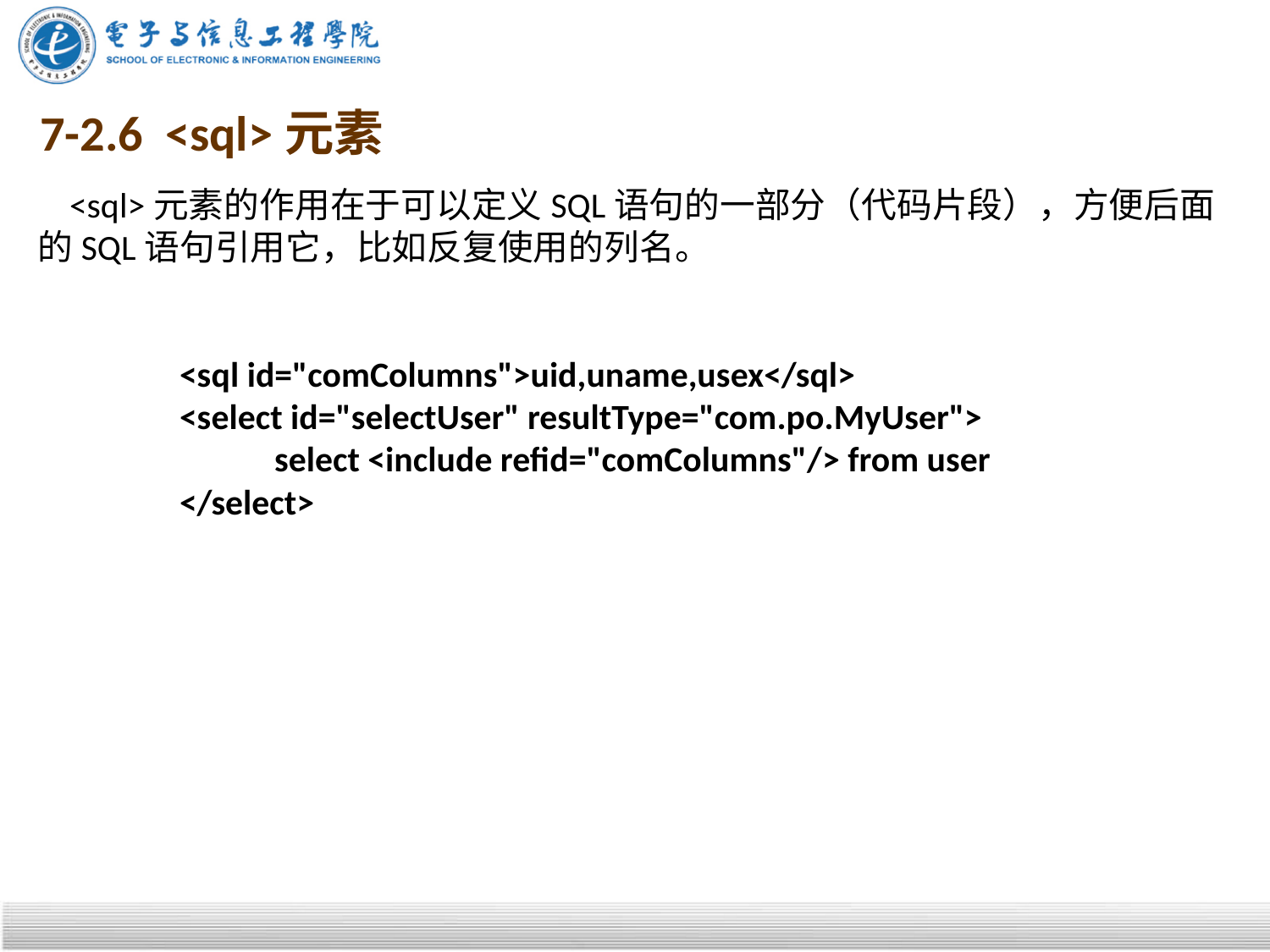

# 7-2.6  <sql>元素
    <sql>元素的作用在于可以定义SQL语句的一部分（代码片段），方便后面的SQL语句引用它，比如反复使用的列名。
    <sql id="comColumns">uid,uname,usex</sql>
    <select id="selectUser" resultType="com.po.MyUser">
	select <include refid="comColumns"/> from user
    </select>